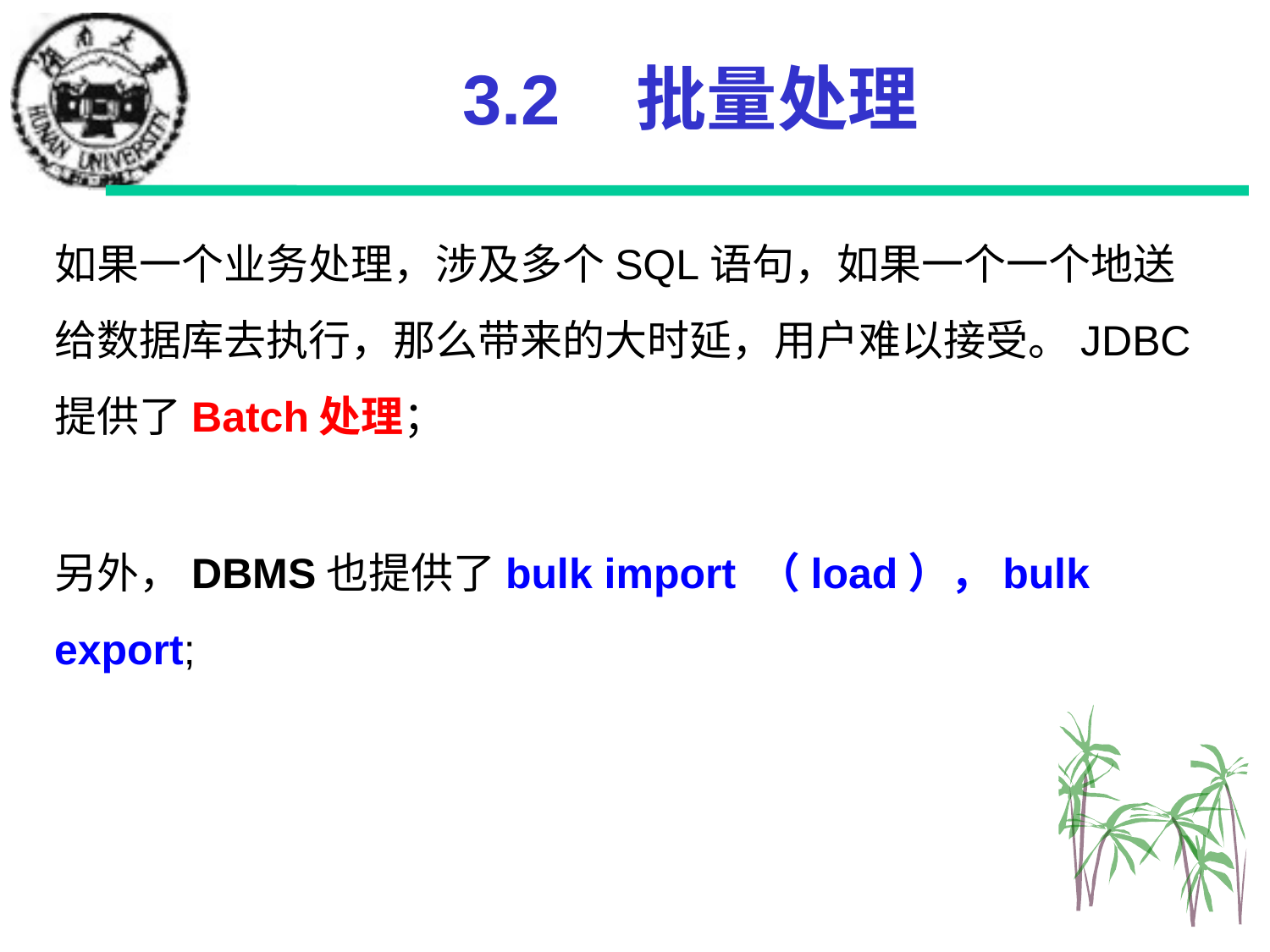

3.2   批量处理
如果一个业务处理，涉及多个SQL语句，如果一个一个地送给数据库去执行，那么带来的大时延，用户难以接受。JDBC提供了Batch处理；

另外，DBMS也提供了bulk import （load），bulk export;